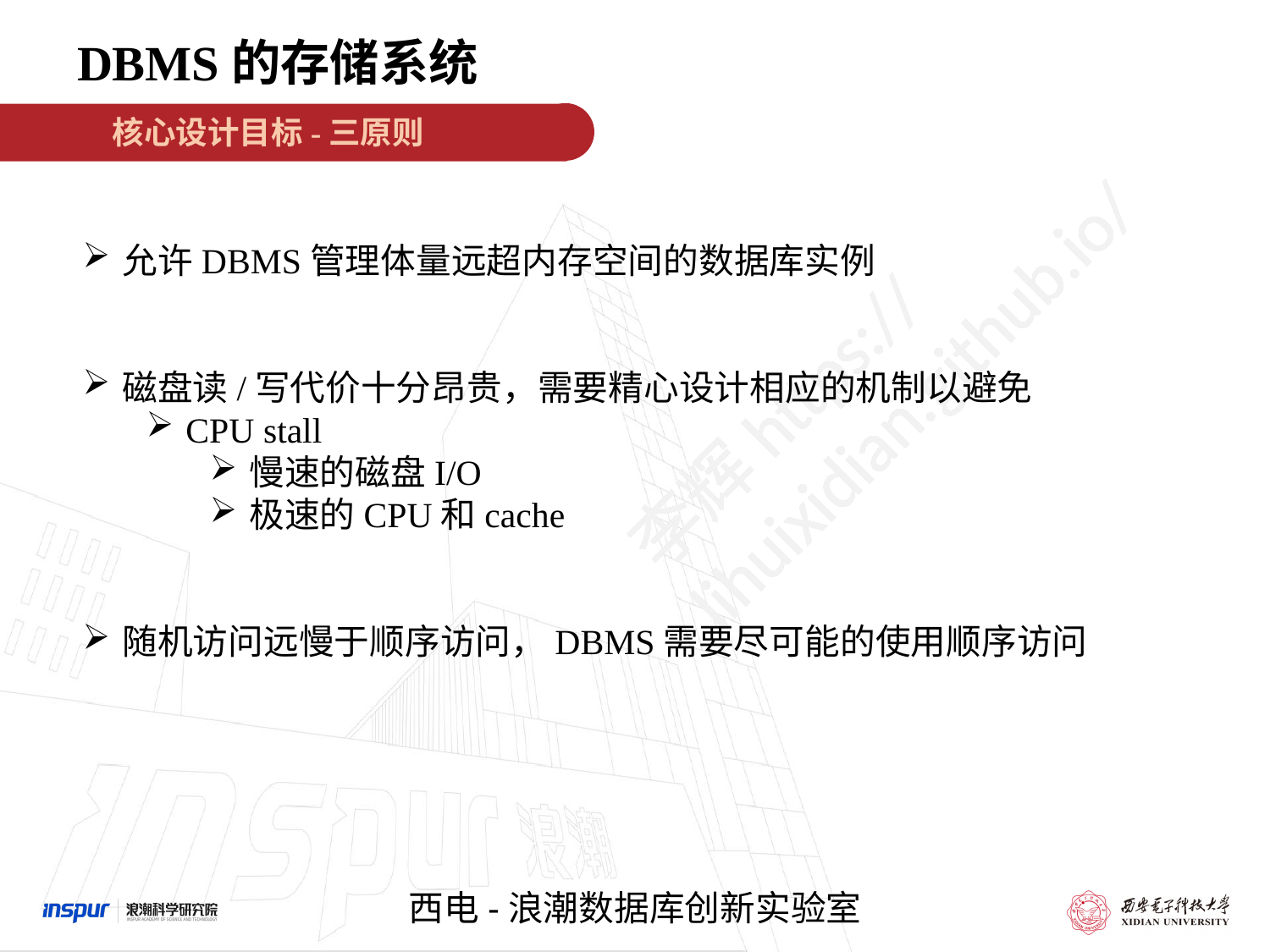

DBMS的存储系统

核心设计目标-三原则
允许DBMS管理体量远超内存空间的数据库实例

磁盘读/写代价十分昂贵，需要精心设计相应的机制以避免
CPU stall
慢速的磁盘I/O
极速的CPU和cache

随机访问远慢于顺序访问，DBMS需要尽可能的使用顺序访问